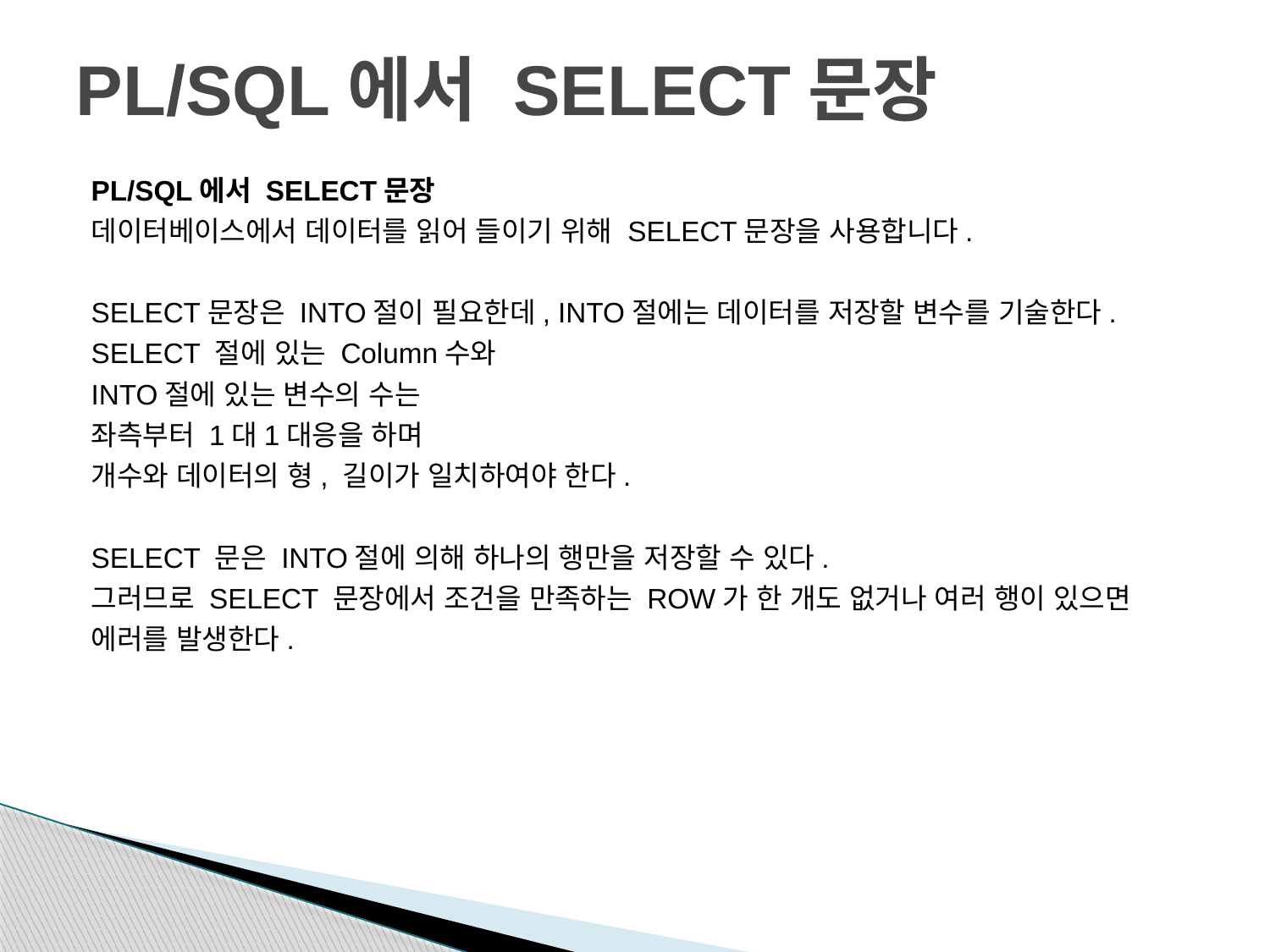

# PL/SQL에서 SELECT문장
PL/SQL에서 SELECT문장
데이터베이스에서 데이터를 읽어 들이기 위해 SELECT문장을 사용합니다.

SELECT문장은 INTO절이 필요한데, INTO절에는 데이터를 저장할 변수를 기술한다.
SELECT 절에 있는 Column수와
INTO절에 있는 변수의 수는
좌측부터 1대1대응을 하며
개수와 데이터의 형, 길이가 일치하여야 한다.

SELECT 문은 INTO절에 의해 하나의 행만을 저장할 수 있다.
그러므로 SELECT 문장에서 조건을 만족하는 ROW가 한 개도 없거나 여러 행이 있으면
에러를 발생한다.